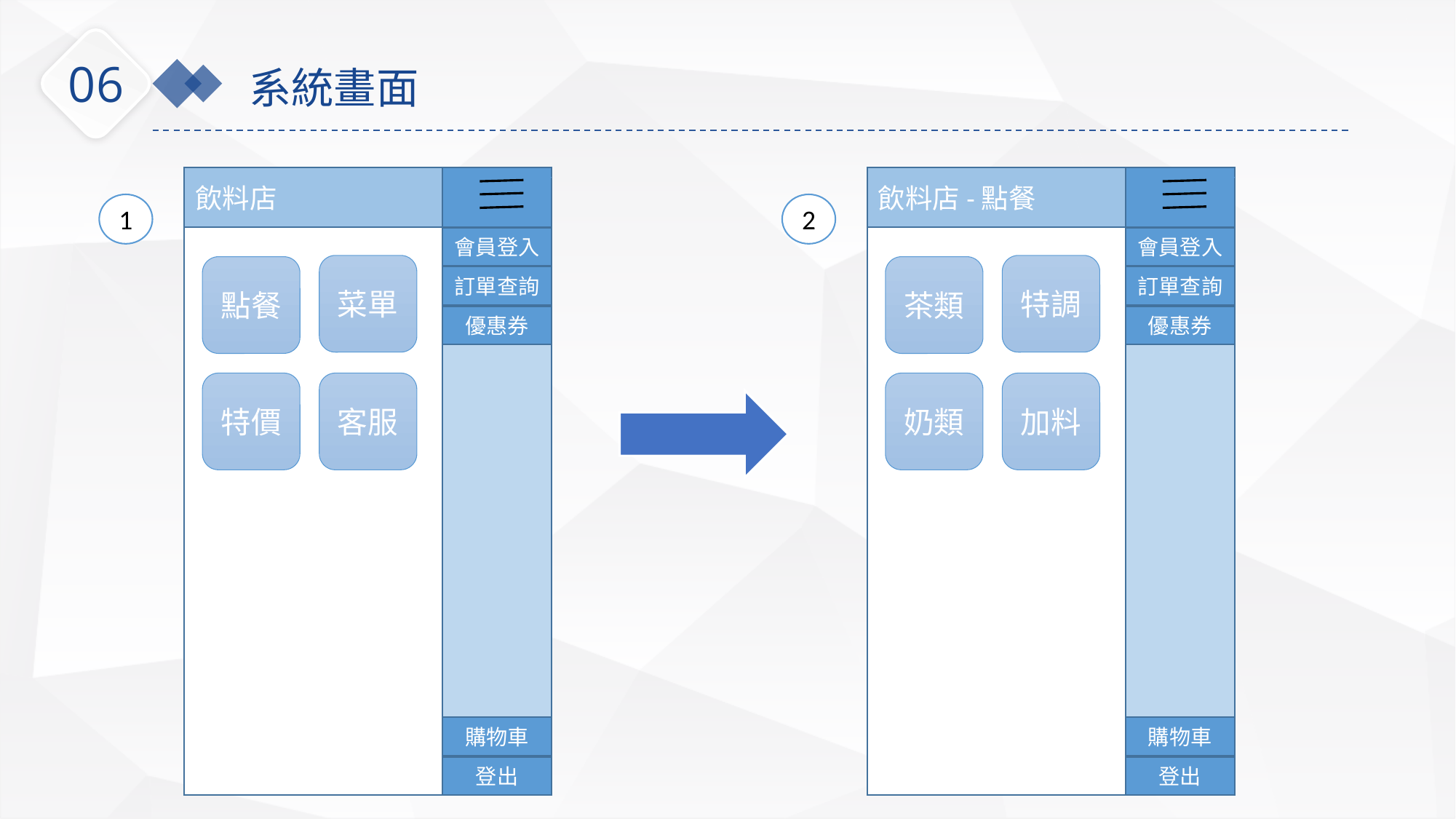

06
系統畫面

飲料店

飲料店-點餐

1
2

會員登入

會員登入
菜單
特調
點餐
茶類
訂單查詢
訂單查詢
優惠券
優惠券
特價
客服
奶類
加料

購物車
購物車
登出
登出